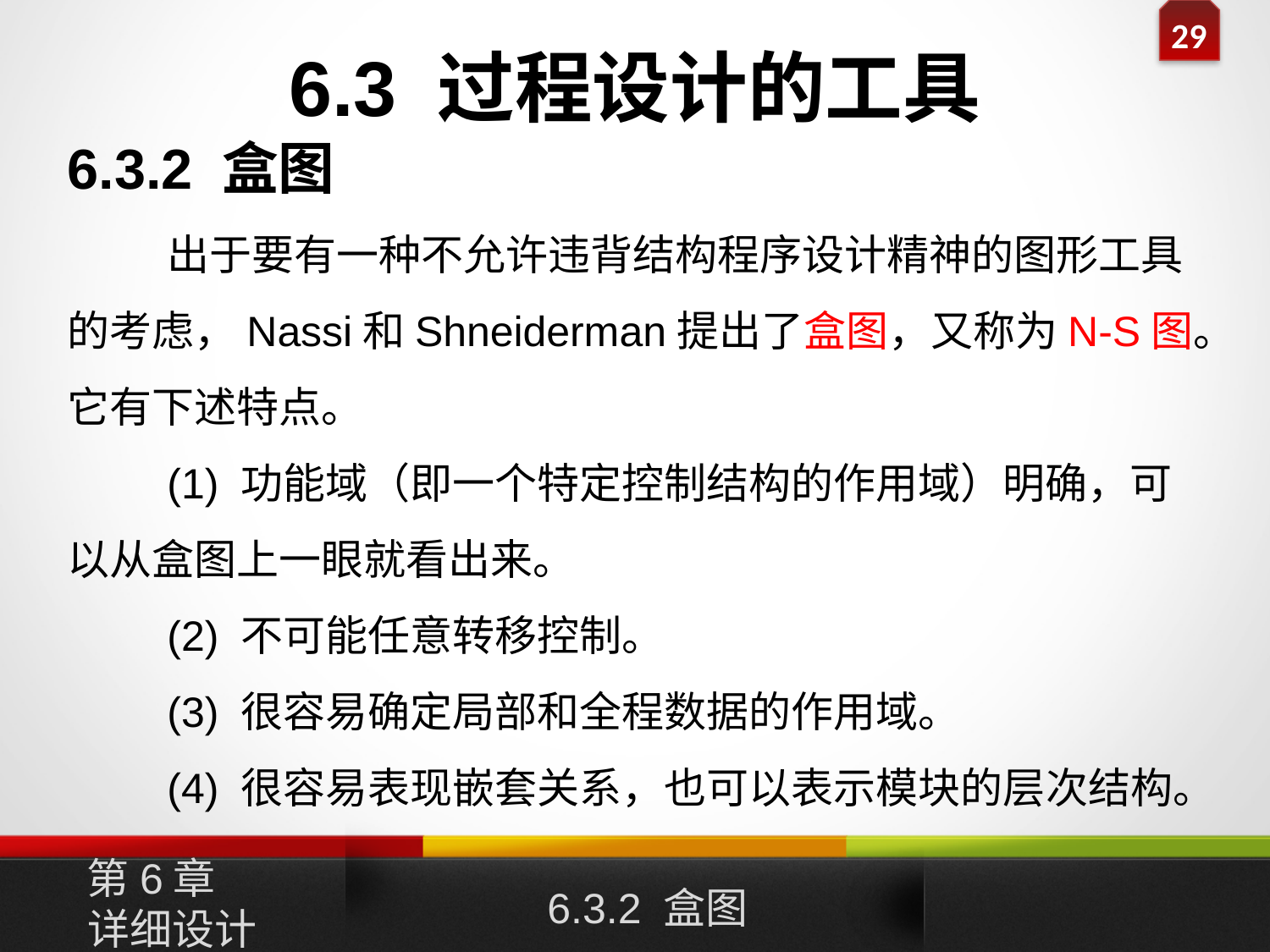

# 6.3 过程设计的工具
6.3.2 盒图

出于要有一种不允许违背结构程序设计精神的图形工具的考虑，Nassi和Shneiderman提出了盒图，又称为N-S图。它有下述特点。
(1) 功能域（即一个特定控制结构的作用域）明确，可以从盒图上一眼就看出来。
(2) 不可能任意转移控制。
(3) 很容易确定局部和全程数据的作用域。
(4) 很容易表现嵌套关系，也可以表示模块的层次结构。
第6章
详细设计
6.3.2 盒图